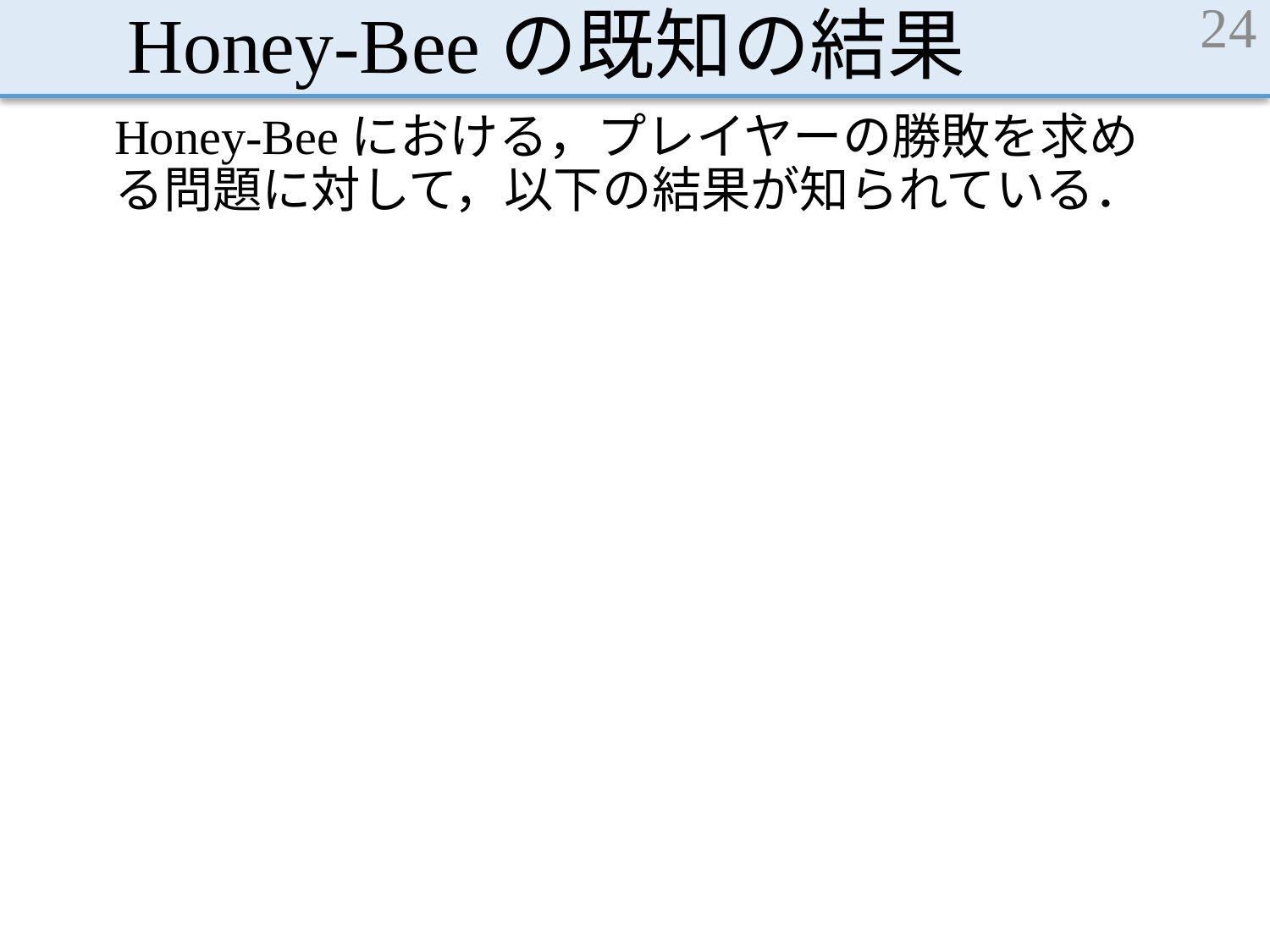

# Honey-Beeの既知の結果
24
Honey-Beeにおける，プレイヤーの勝敗を求める問題に対して，以下の結果が知られている．